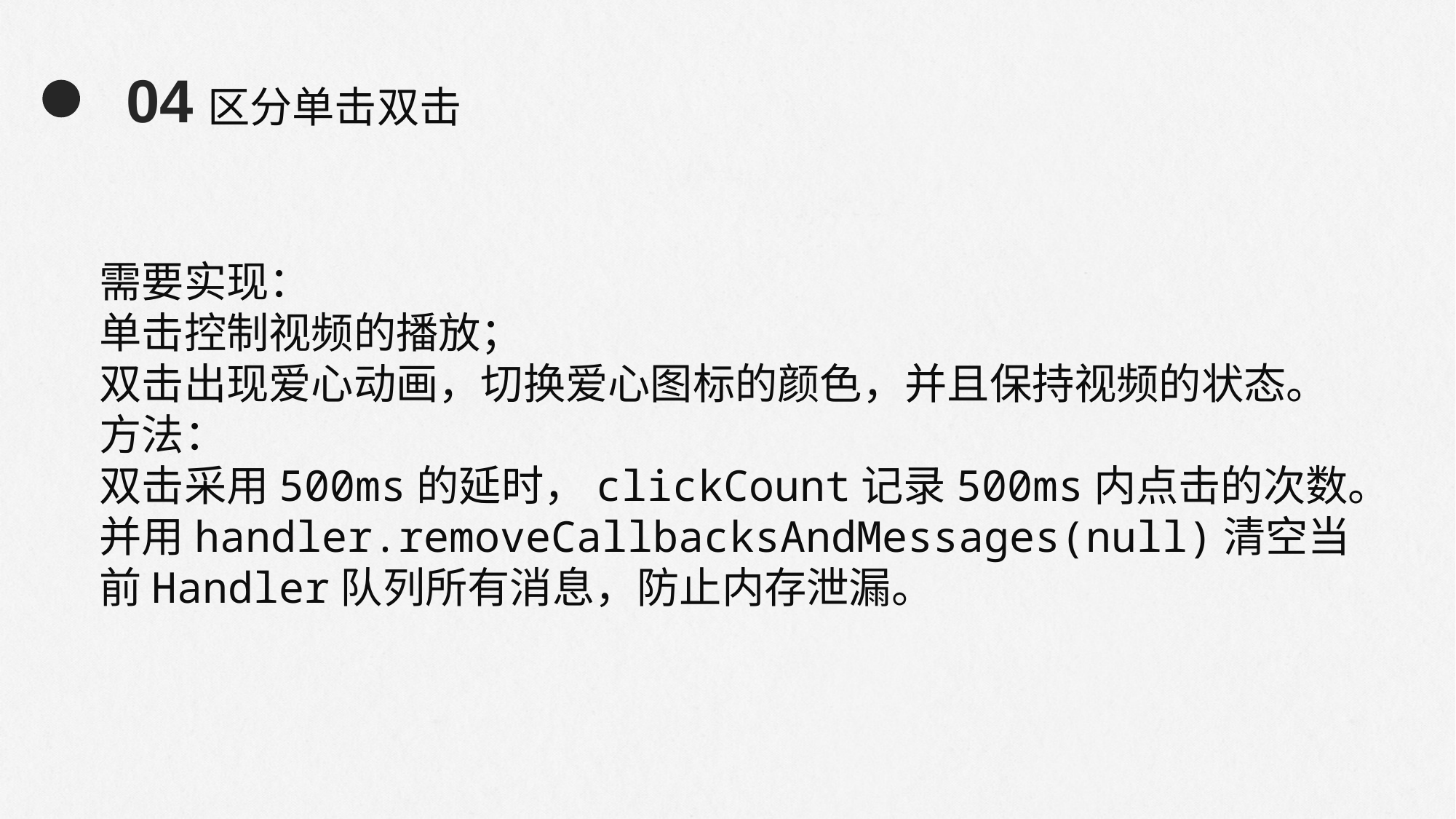

04区分单击双击

需要实现：
单击控制视频的播放；
双击出现爱心动画，切换爱心图标的颜色，并且保持视频的状态。方法：
双击采用500ms的延时，clickCount记录500ms内点击的次数。并用handler.removeCallbacksAndMessages(null)清空当前Handler队列所有消息，防止内存泄漏。